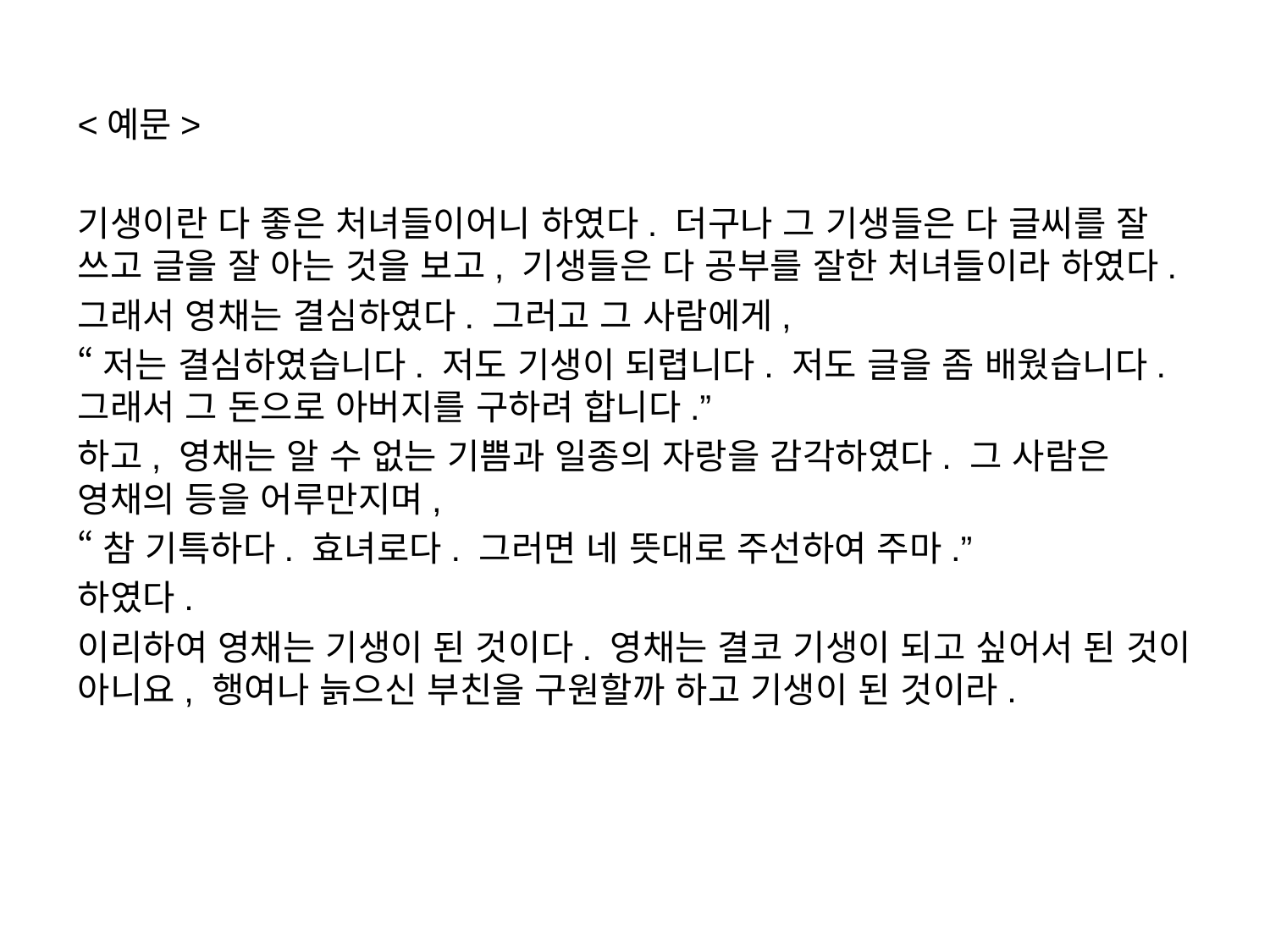

<예문>

기생이란 다 좋은 처녀들이어니 하였다. 더구나 그 기생들은 다 글씨를 잘 쓰고 글을 잘 아는 것을 보고, 기생들은 다 공부를 잘한 처녀들이라 하였다.
그래서 영채는 결심하였다. 그러고 그 사람에게,
“저는 결심하였습니다. 저도 기생이 되렵니다. 저도 글을 좀 배웠습니다. 그래서 그 돈으로 아버지를 구하려 합니다.”
하고, 영채는 알 수 없는 기쁨과 일종의 자랑을 감각하였다. 그 사람은 영채의 등을 어루만지며,
“참 기특하다. 효녀로다. 그러면 네 뜻대로 주선하여 주마.”
하였다.
이리하여 영채는 기생이 된 것이다. 영채는 결코 기생이 되고 싶어서 된 것이 아니요, 행여나 늙으신 부친을 구원할까 하고 기생이 된 것이라.